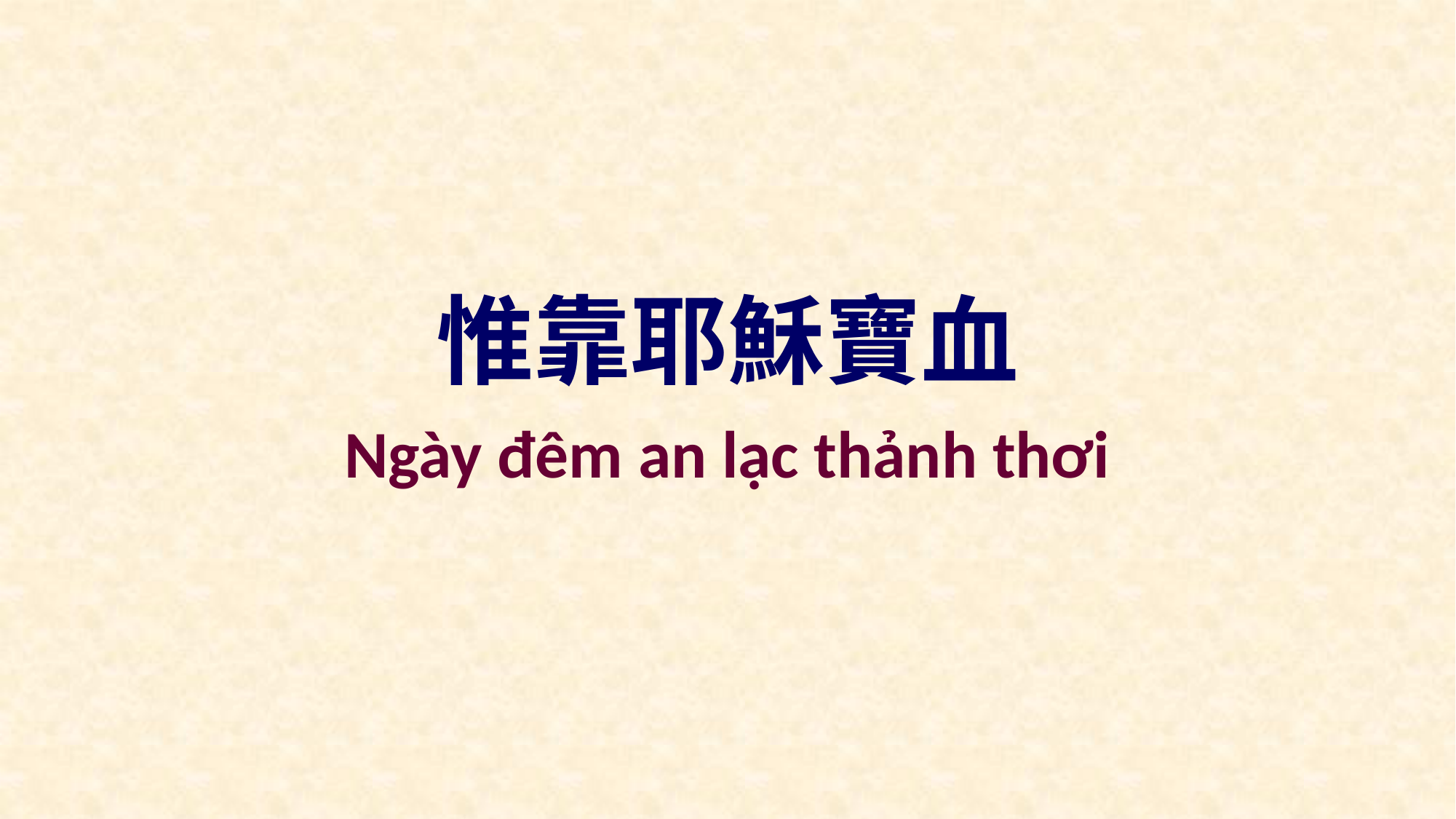

惟靠耶穌寶血
Ngày đêm an lạc thảnh thơi